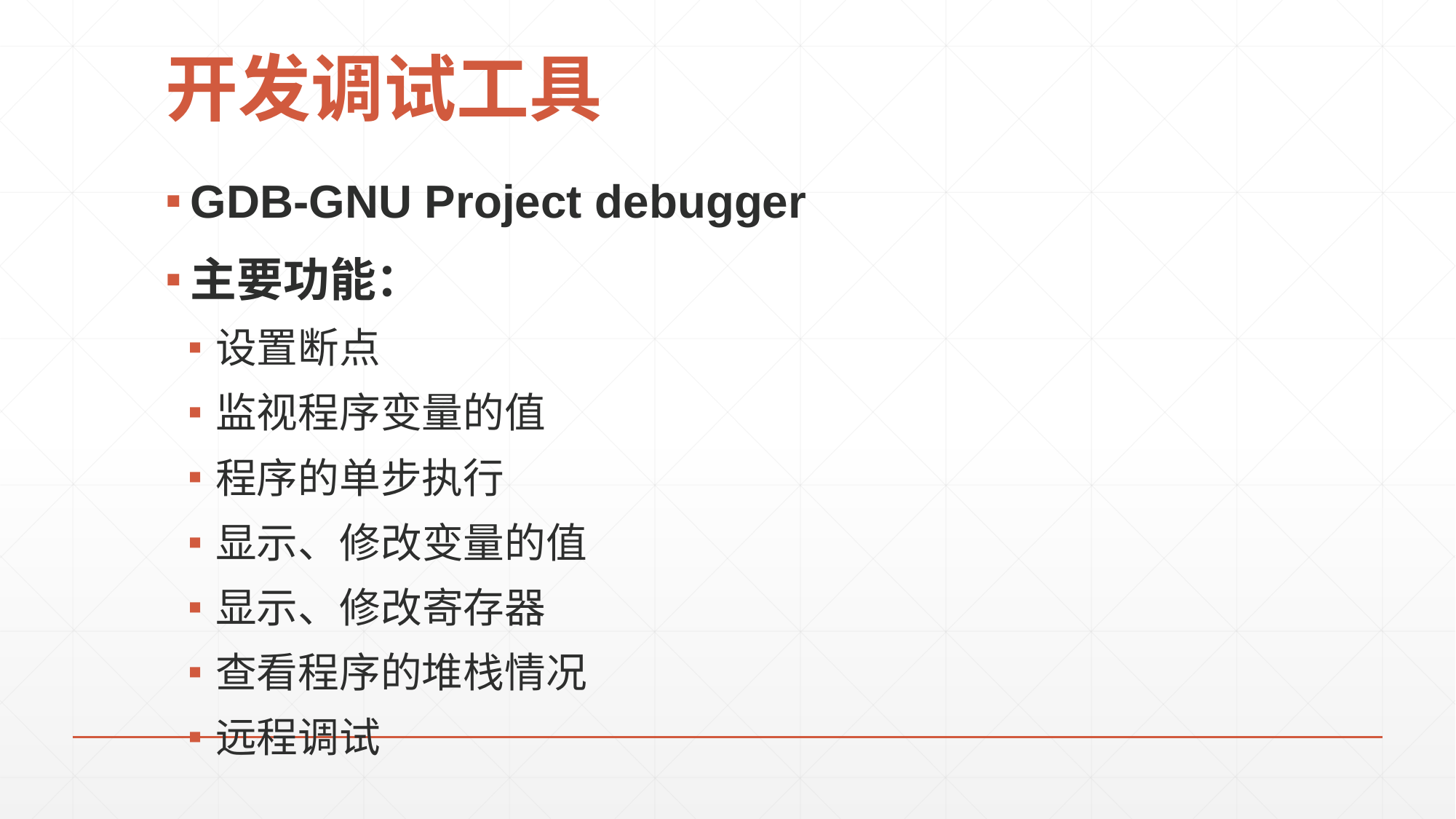

# 开发调试工具
GDB-GNU Project debugger
主要功能：
设置断点
监视程序变量的值
程序的单步执行
显示、修改变量的值
显示、修改寄存器
查看程序的堆栈情况
远程调试